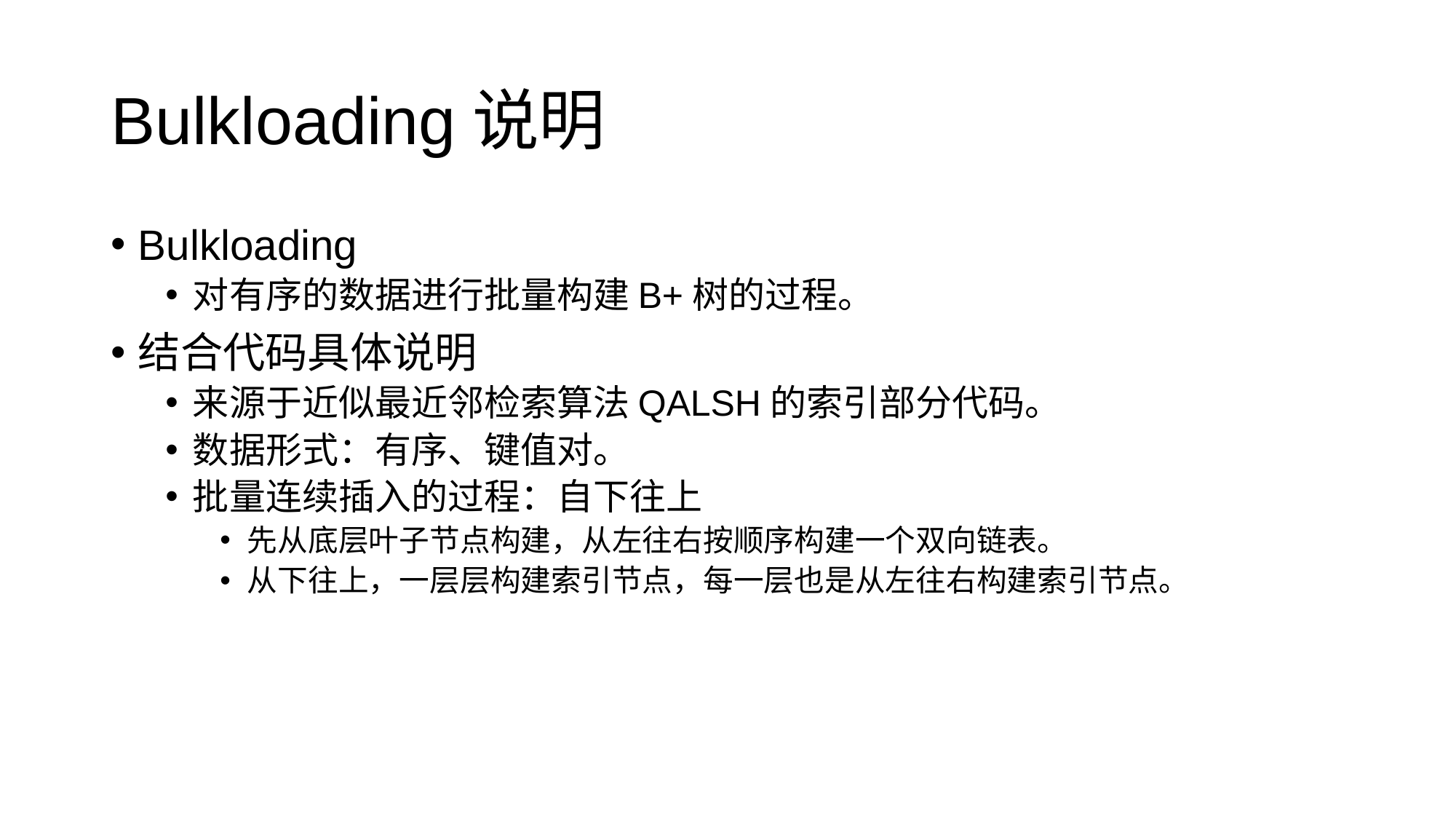

# Bulkloading说明
Bulkloading
对有序的数据进行批量构建B+树的过程。
结合代码具体说明
来源于近似最近邻检索算法QALSH的索引部分代码。
数据形式：有序、键值对。
批量连续插入的过程：自下往上
先从底层叶子节点构建，从左往右按顺序构建一个双向链表。
从下往上，一层层构建索引节点，每一层也是从左往右构建索引节点。